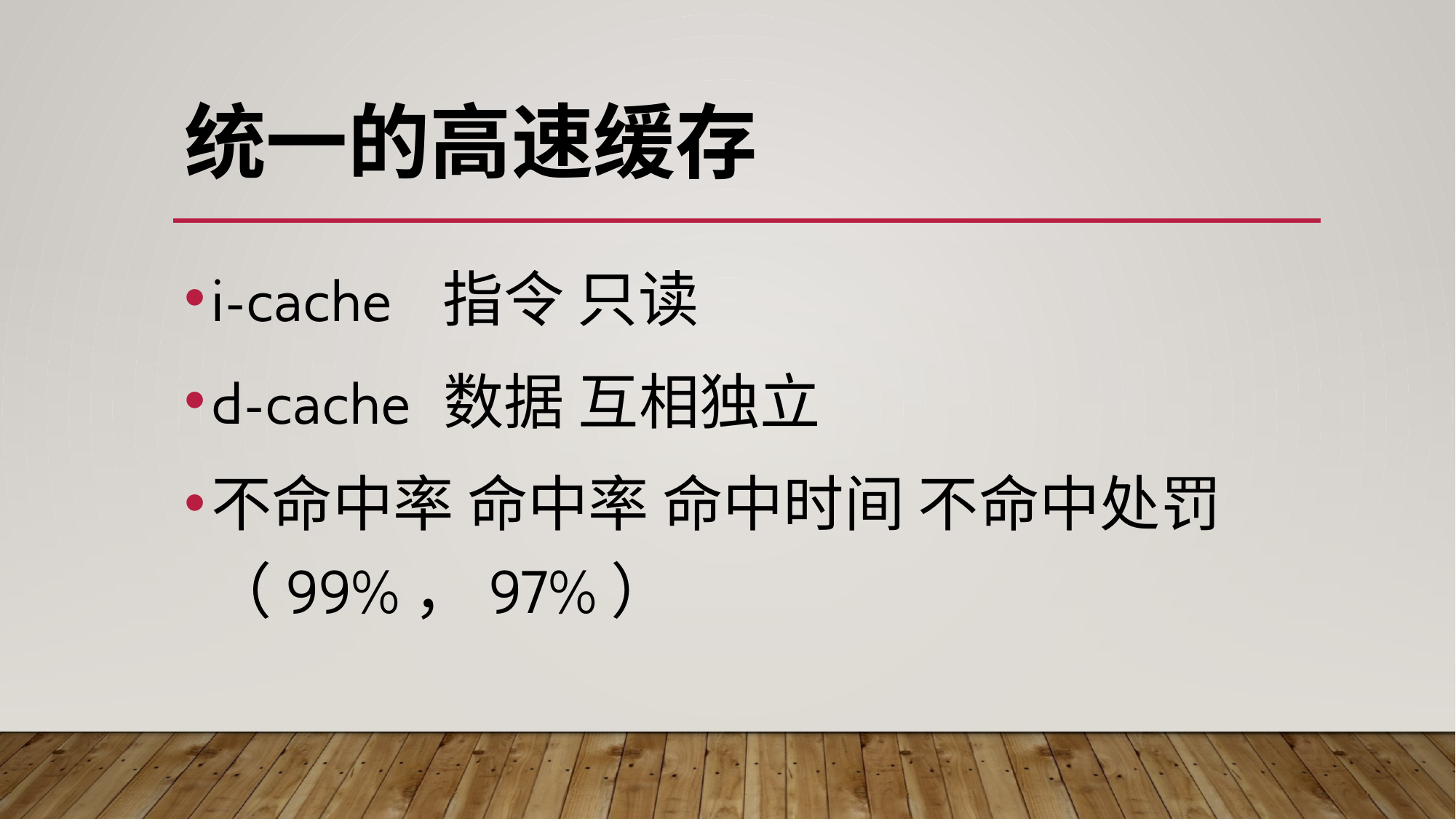

# 统一的高速缓存
i-cache  指令 只读
d-cache 数据 互相独立
不命中率 命中率 命中时间 不命中处罚（99%，97%）